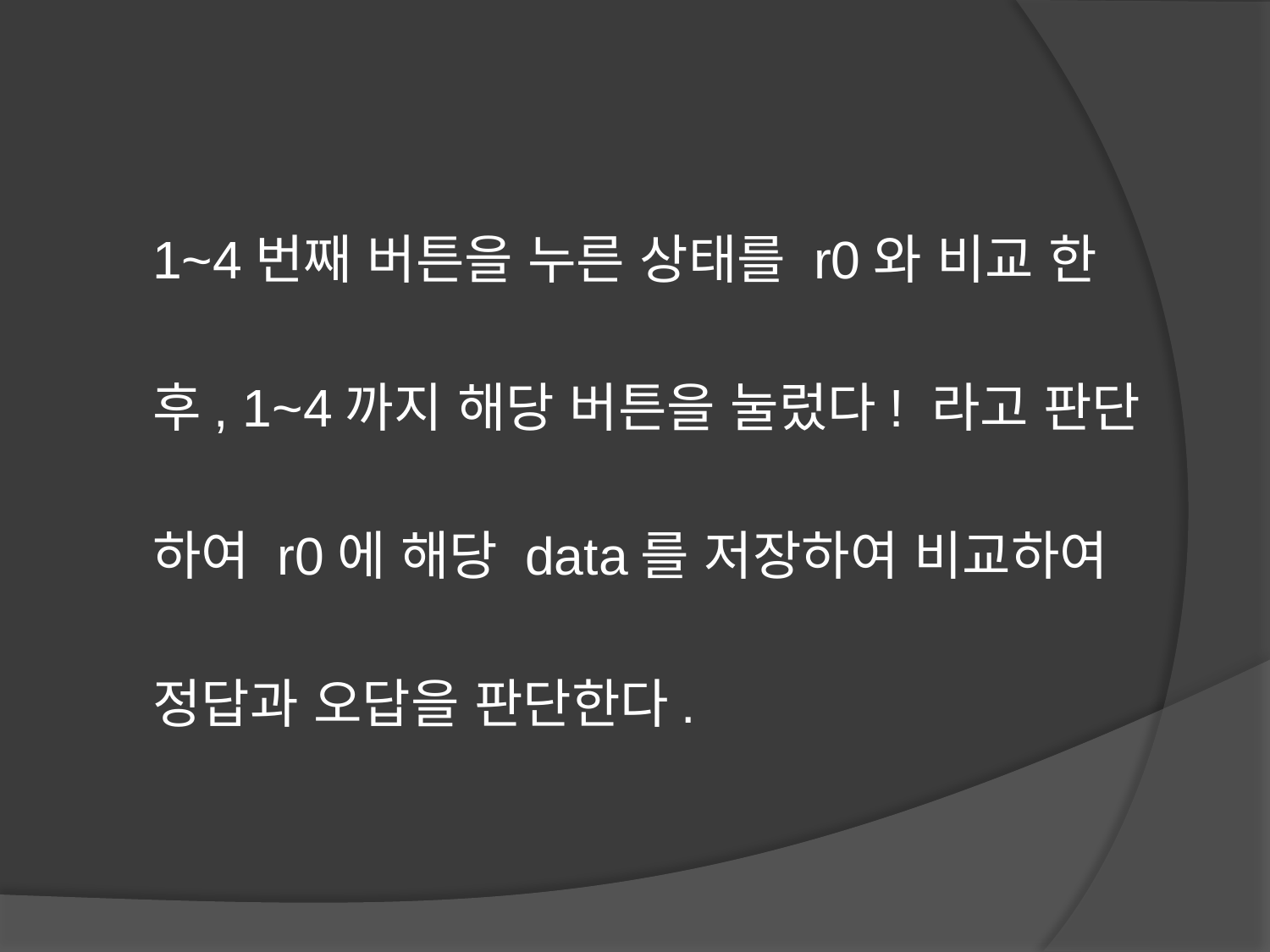

1~4번째 버튼을 누른 상태를 r0와 비교 한

후, 1~4까지 해당 버튼을 눌렀다! 라고 판단

하여 r0에 해당 data를 저장하여 비교하여

정답과 오답을 판단한다.